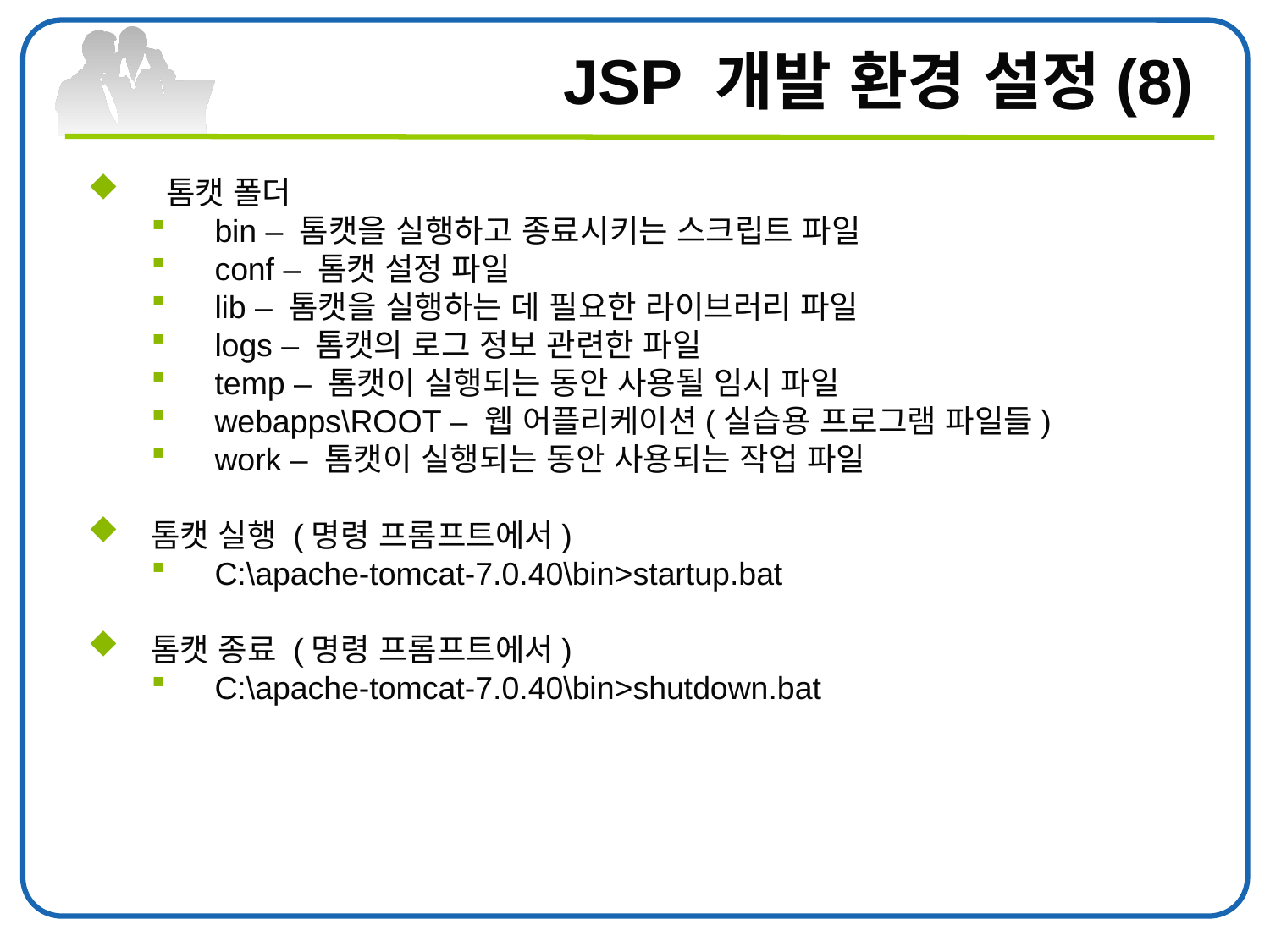

# JSP 개발 환경 설정(8)
 톰캣 폴더
bin – 톰캣을 실행하고 종료시키는 스크립트 파일
conf – 톰캣 설정 파일
lib – 톰캣을 실행하는 데 필요한 라이브러리 파일
logs – 톰캣의 로그 정보 관련한 파일
temp – 톰캣이 실행되는 동안 사용될 임시 파일
webapps\ROOT – 웹 어플리케이션(실습용 프로그램 파일들)
work – 톰캣이 실행되는 동안 사용되는 작업 파일

톰캣 실행 (명령 프롬프트에서)
C:\apache-tomcat-7.0.40\bin>startup.bat

톰캣 종료 (명령 프롬프트에서)
C:\apache-tomcat-7.0.40\bin>shutdown.bat